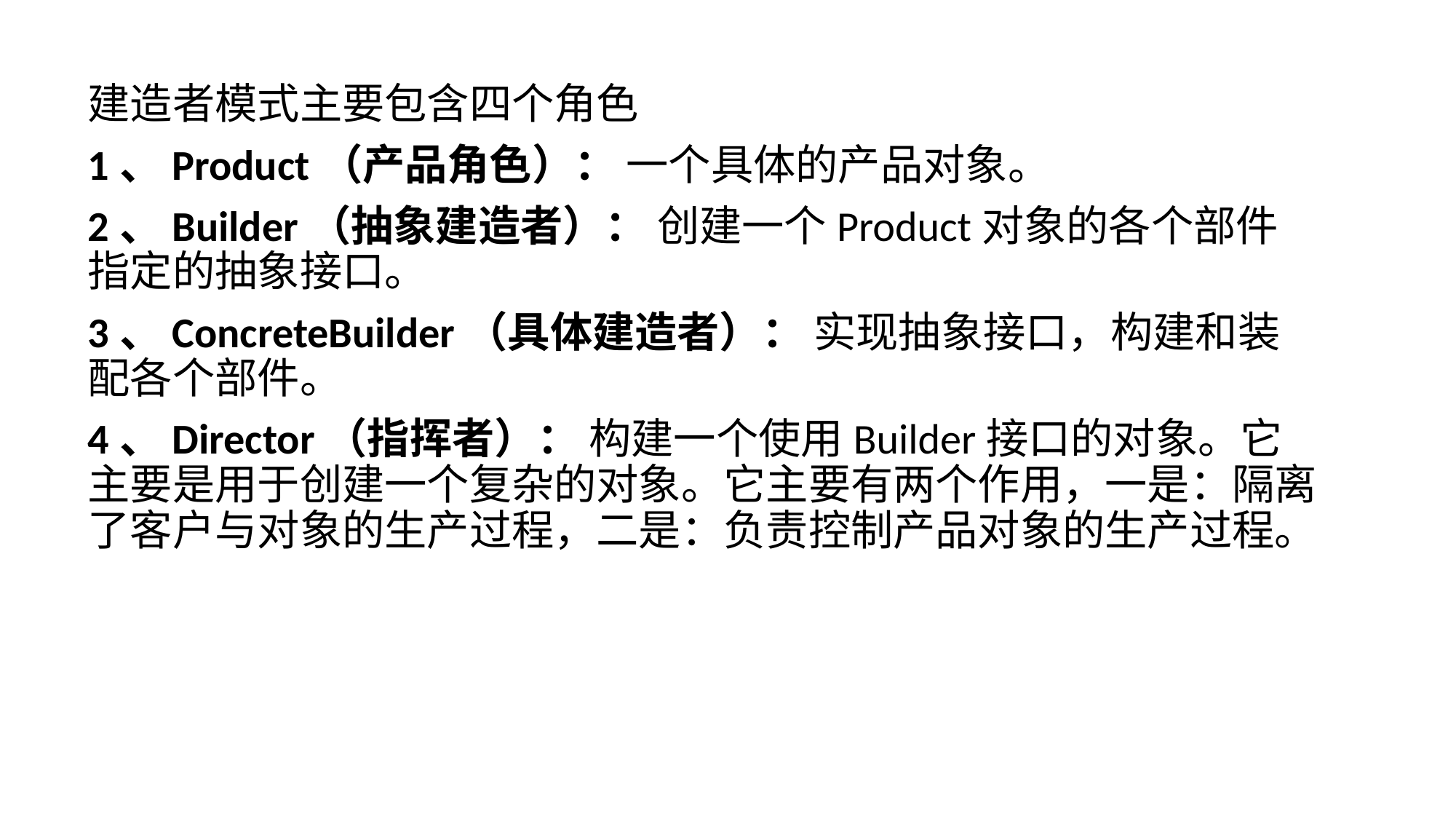

建造者模式主要包含四个角色
1、Product（产品角色）： 一个具体的产品对象。
2、Builder（抽象建造者）： 创建一个Product对象的各个部件指定的抽象接口。
3、ConcreteBuilder（具体建造者）： 实现抽象接口，构建和装配各个部件。
4、Director（指挥者）： 构建一个使用Builder接口的对象。它主要是用于创建一个复杂的对象。它主要有两个作用，一是：隔离了客户与对象的生产过程，二是：负责控制产品对象的生产过程。